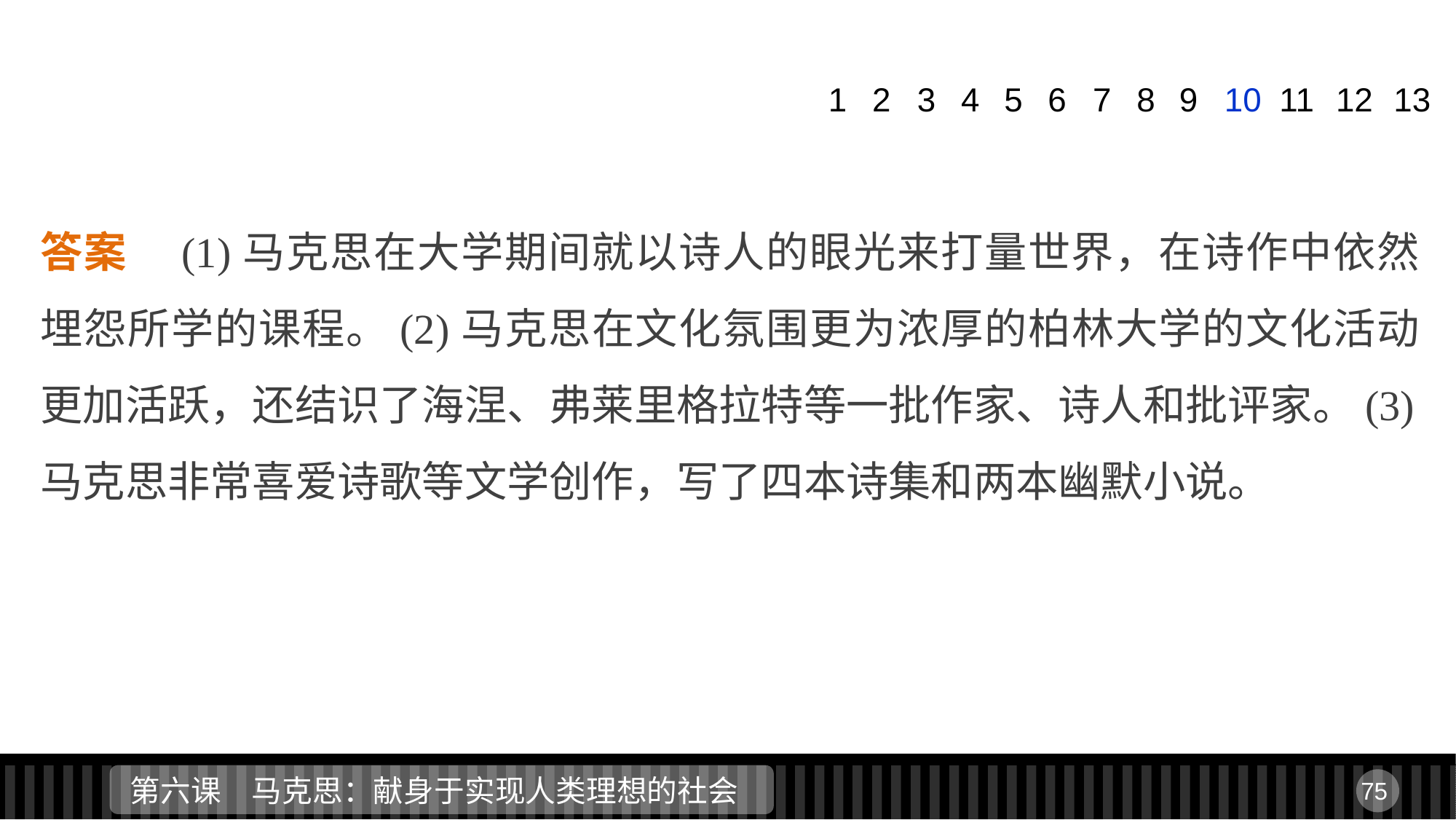

1
2
3
4
5
6
7
8
9
10
11
12
13
答案　(1)马克思在大学期间就以诗人的眼光来打量世界，在诗作中依然埋怨所学的课程。(2)马克思在文化氛围更为浓厚的柏林大学的文化活动更加活跃，还结识了海涅、弗莱里格拉特等一批作家、诗人和批评家。(3)马克思非常喜爱诗歌等文学创作，写了四本诗集和两本幽默小说。